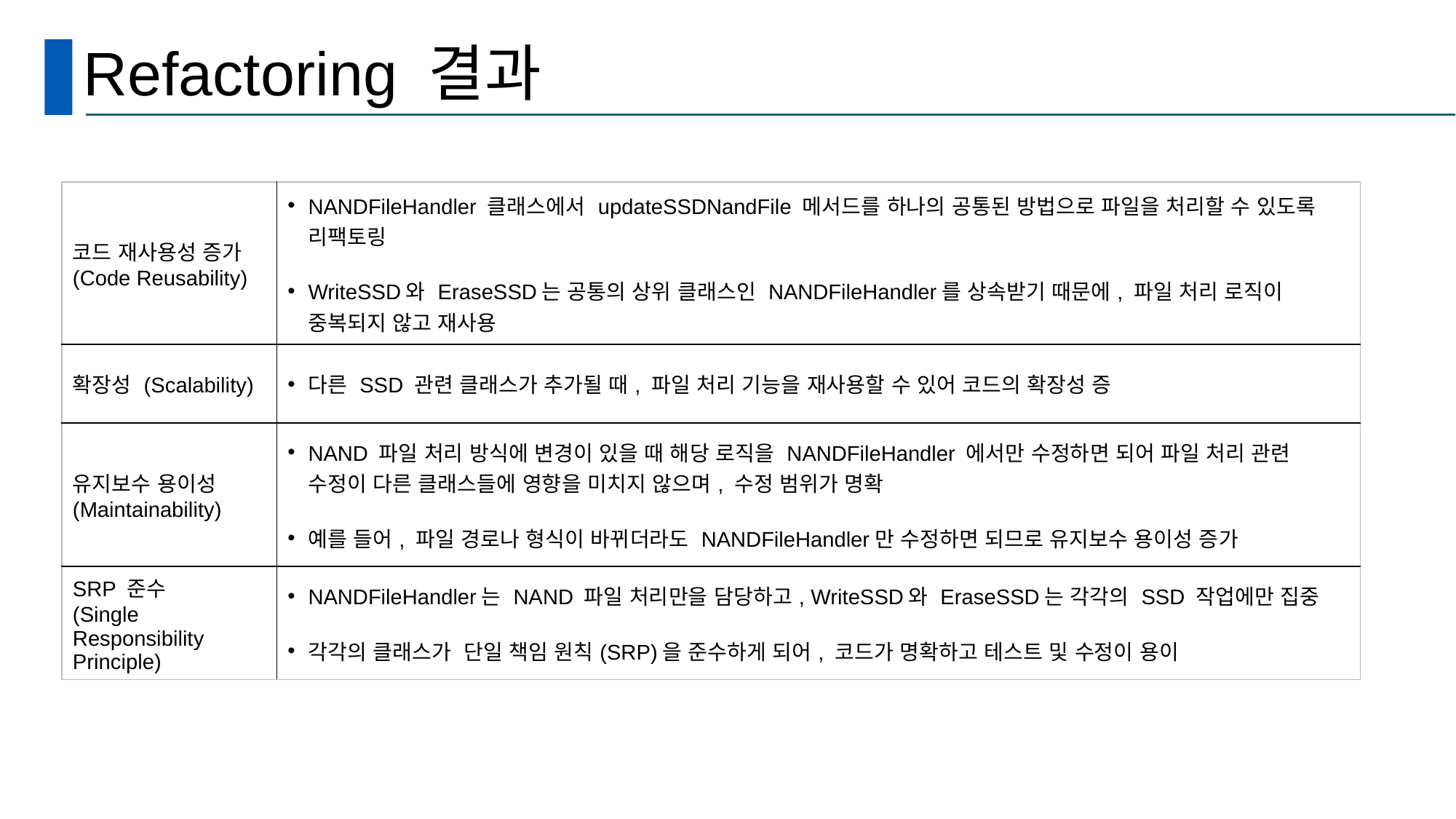

# Refactoring 결과
| 코드 재사용성 증가 (Code Reusability) | NANDFileHandler 클래스에서 updateSSDNandFile 메서드를 하나의 공통된 방법으로 파일을 처리할 수 있도록 리팩토링 WriteSSD와 EraseSSD는 공통의 상위 클래스인 NANDFileHandler를 상속받기 때문에, 파일 처리 로직이 중복되지 않고 재사용 |
| --- | --- |
| 확장성 (Scalability) | 다른 SSD 관련 클래스가 추가될 때, 파일 처리 기능을 재사용할 수 있어 코드의 확장성 증 |
| 유지보수 용이성 (Maintainability) | NAND 파일 처리 방식에 변경이 있을 때 해당 로직을 NANDFileHandler 에서만 수정하면 되어 파일 처리 관련 수정이 다른 클래스들에 영향을 미치지 않으며, 수정 범위가 명확 예를 들어, 파일 경로나 형식이 바뀌더라도 NANDFileHandler만 수정하면 되므로 유지보수 용이성 증가 |
| SRP 준수 (Single Responsibility Principle) | NANDFileHandler는 NAND 파일 처리만을 담당하고, WriteSSD와 EraseSSD는 각각의 SSD 작업에만 집중 각각의 클래스가 단일 책임 원칙(SRP)을 준수하게 되어, 코드가 명확하고 테스트 및 수정이 용이 |